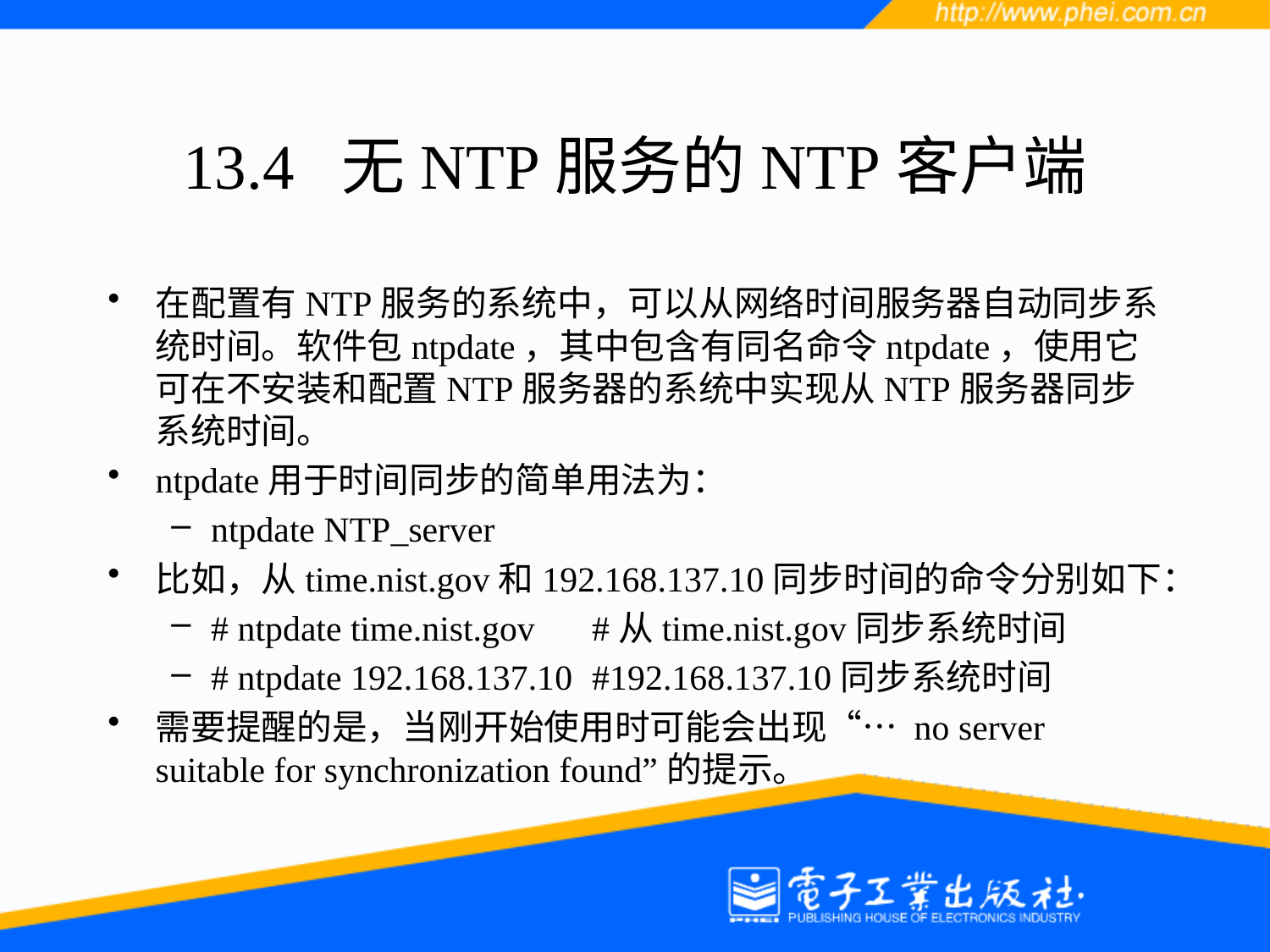

# 13.4  无NTP服务的NTP客户端
在配置有NTP服务的系统中，可以从网络时间服务器自动同步系统时间。软件包ntpdate，其中包含有同名命令ntpdate，使用它可在不安装和配置NTP服务器的系统中实现从NTP服务器同步系统时间。
ntpdate用于时间同步的简单用法为：
ntpdate NTP_server
比如，从time.nist.gov和192.168.137.10同步时间的命令分别如下：
# ntpdate time.nist.gov 	#从time.nist.gov同步系统时间
# ntpdate 192.168.137.10 	#192.168.137.10同步系统时间
需要提醒的是，当刚开始使用时可能会出现“… no server suitable for synchronization found”的提示。